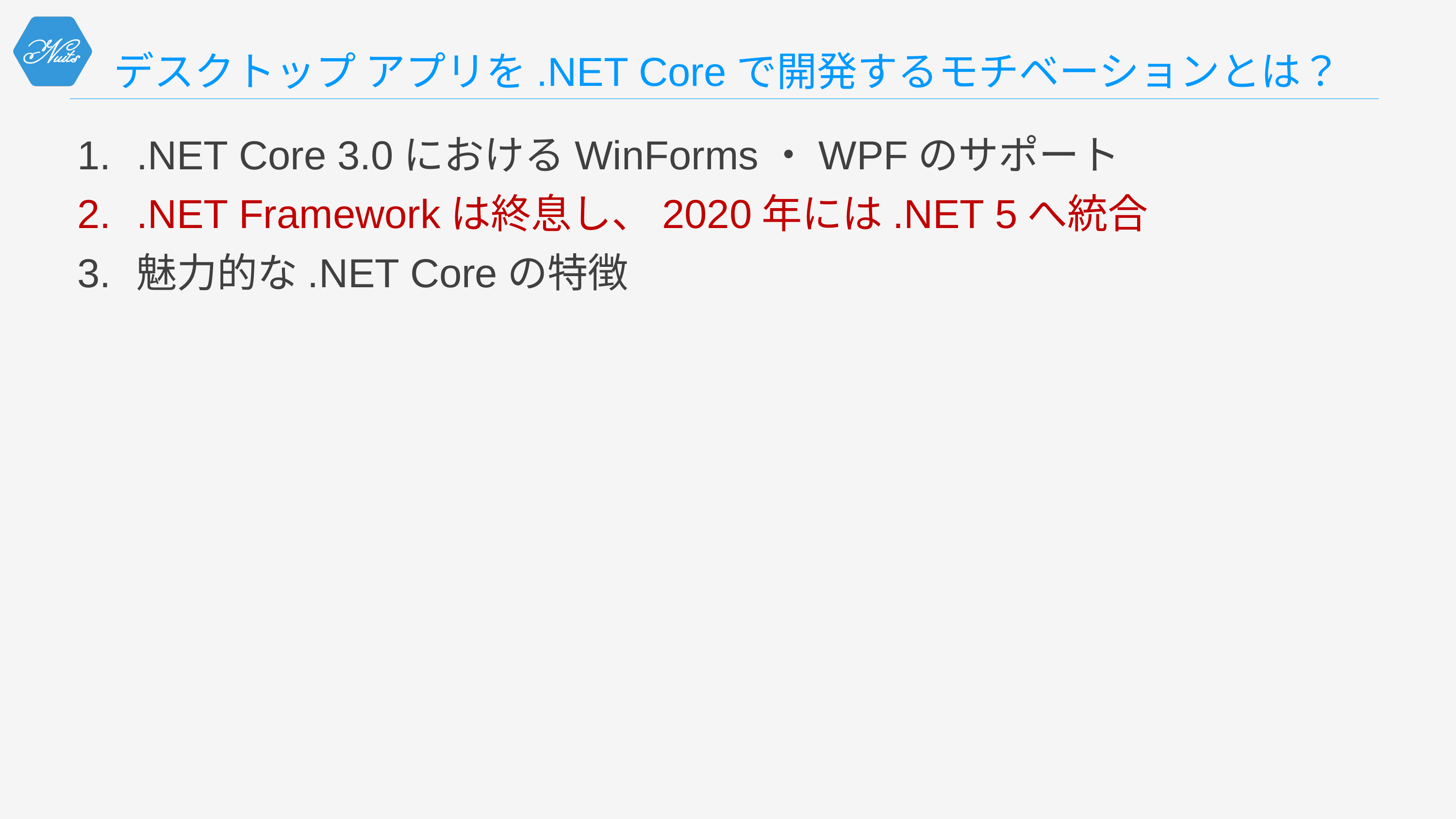

# デスクトップ アプリを.NET Coreで開発するモチベーションとは？
.NET Core 3.0におけるWinForms・WPFのサポート
.NET Frameworkは終息し、2020年には.NET 5へ統合
魅力的な.NET Coreの特徴